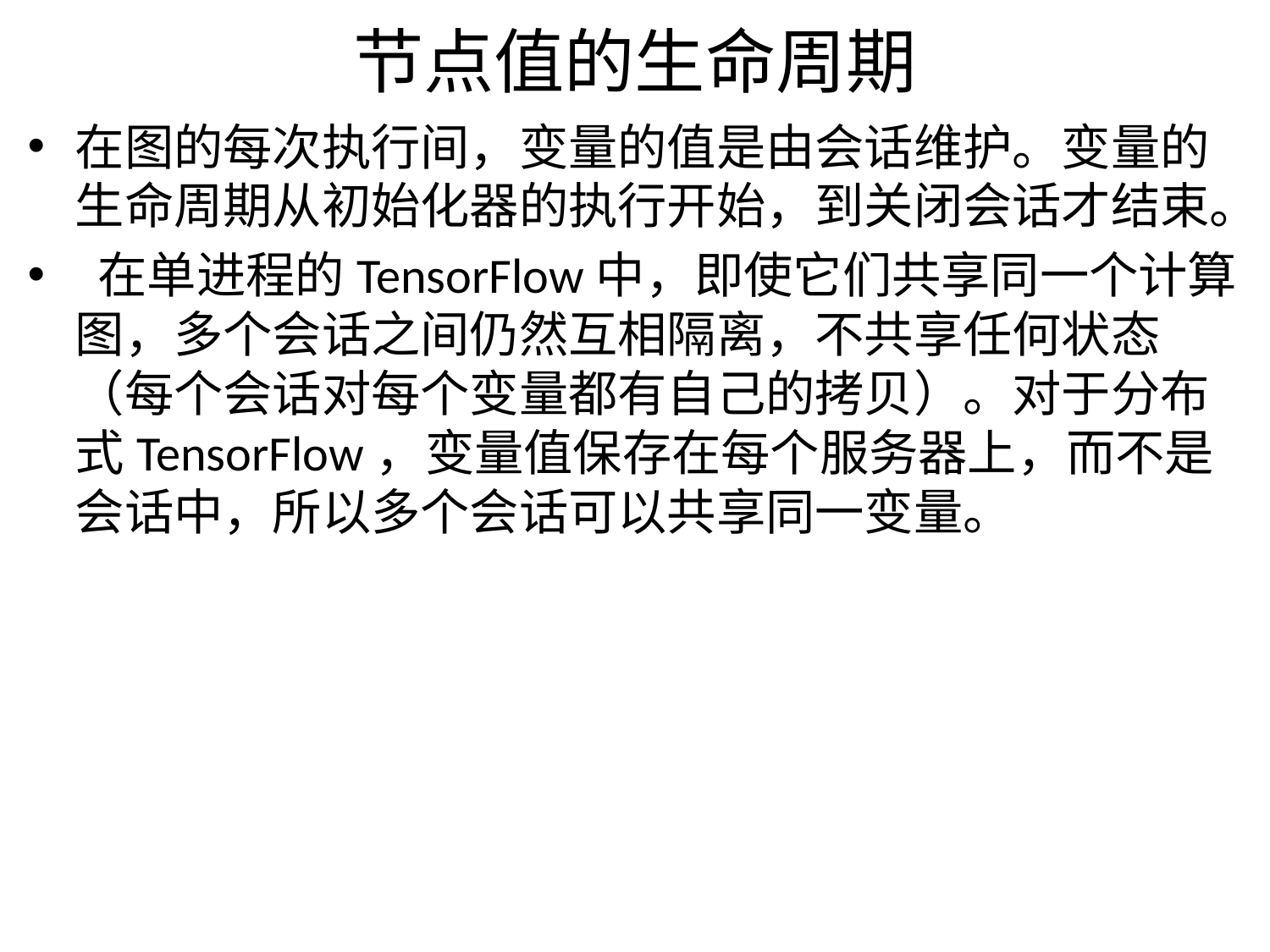

# 节点值的生命周期
在图的每次执行间，变量的值是由会话维护。变量的生命周期从初始化器的执行开始，到关闭会话才结束。
 在单进程的TensorFlow中，即使它们共享同一个计算图，多个会话之间仍然互相隔离，不共享任何状态（每个会话对每个变量都有自己的拷贝）。对于分布式TensorFlow，变量值保存在每个服务器上，而不是会话中，所以多个会话可以共享同一变量。